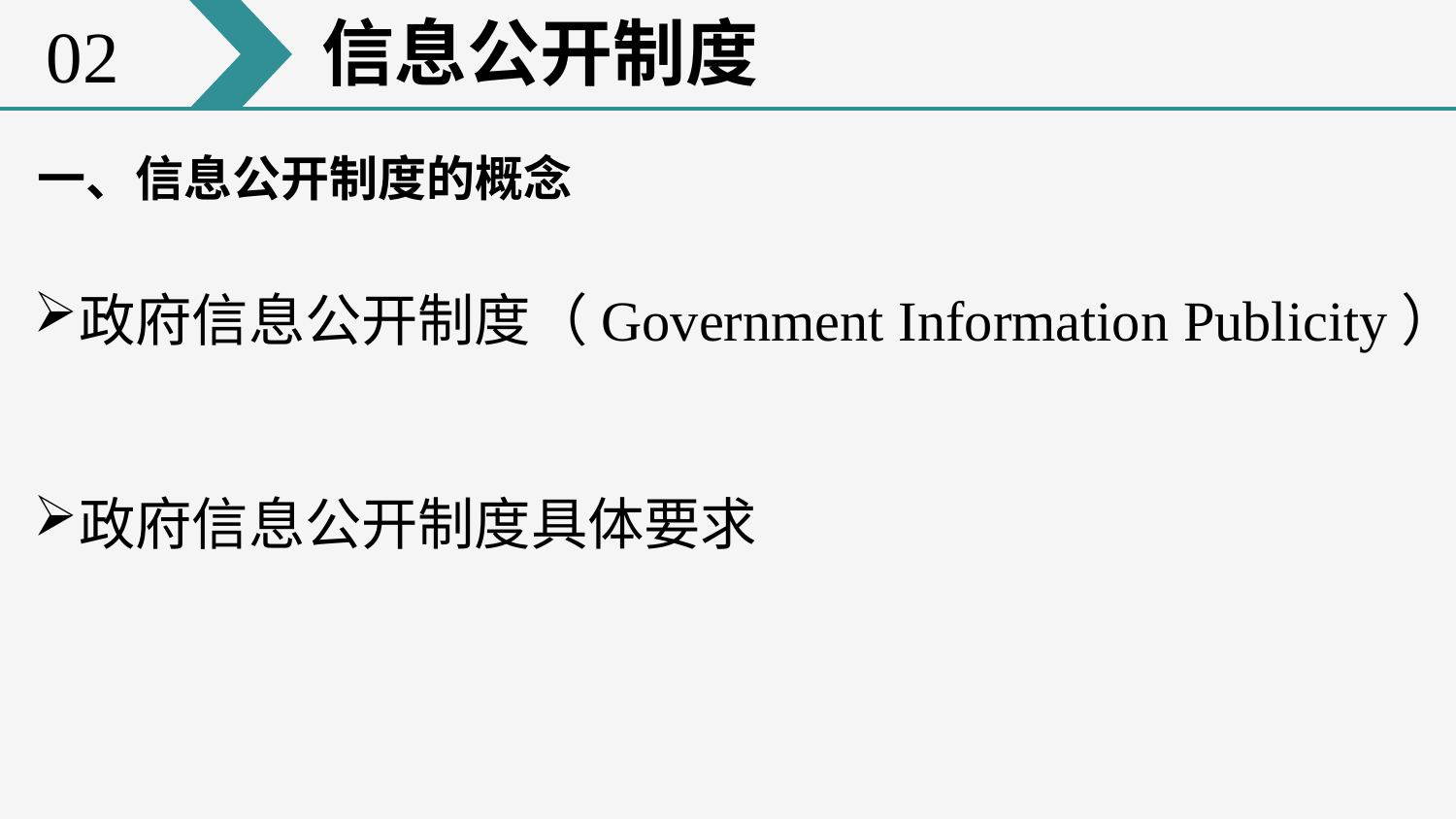

信息公开制度
02
一、信息公开制度的概念
政府信息公开制度（Government Information Publicity）

政府信息公开制度具体要求